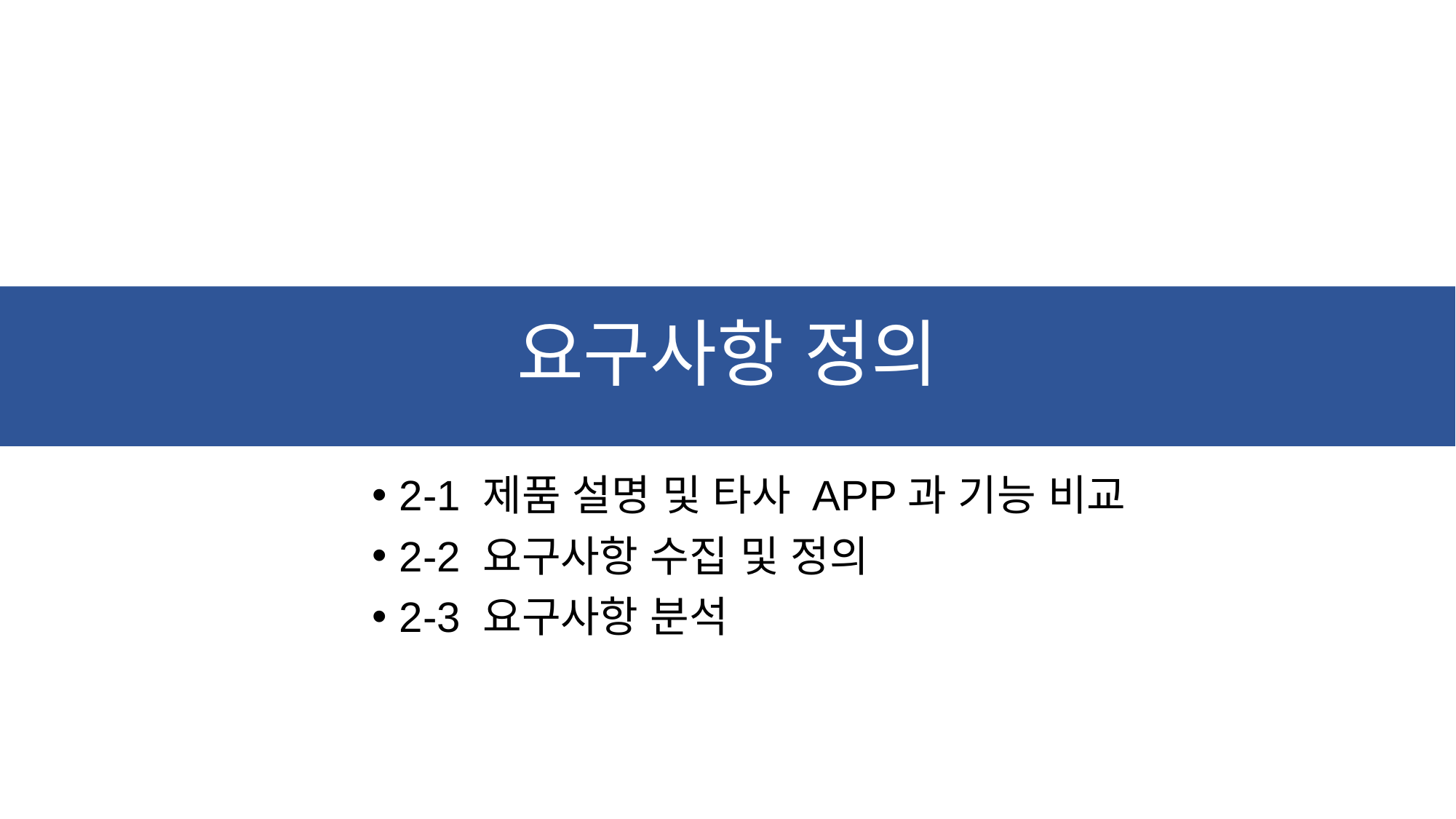

요구사항 정의
2-1 제품 설명 및 타사 APP과 기능 비교
2-2 요구사항 수집 및 정의
2-3 요구사항 분석